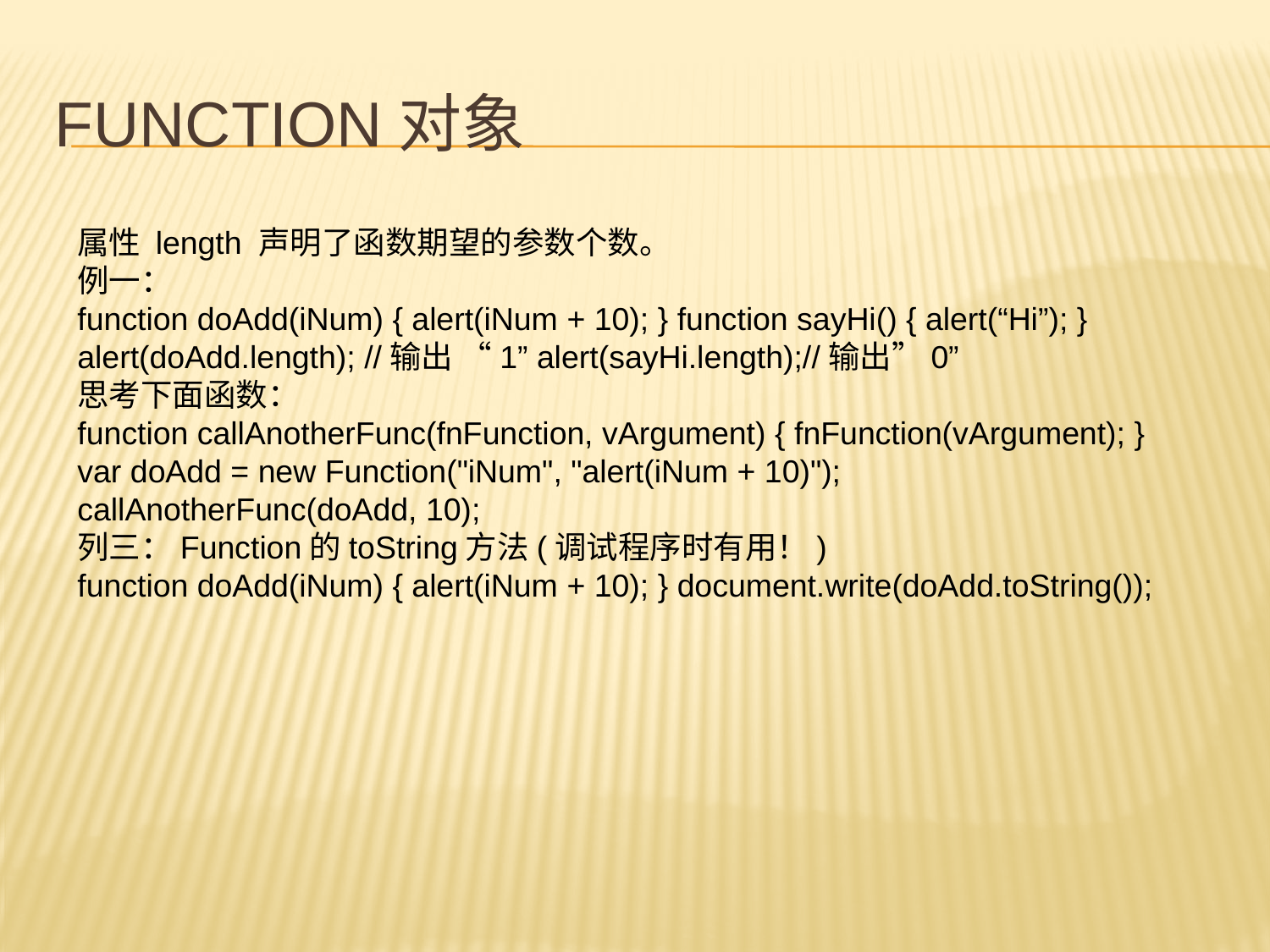

# Function对象
属性 length 声明了函数期望的参数个数。
例一：
function doAdd(iNum) { alert(iNum + 10); } function sayHi() { alert(“Hi”); } alert(doAdd.length); //输出 “1” alert(sayHi.length);//输出”0”
思考下面函数：
function callAnotherFunc(fnFunction, vArgument) { fnFunction(vArgument); } var doAdd = new Function("iNum", "alert(iNum + 10)"); callAnotherFunc(doAdd, 10);
列三：Function的toString方法(调试程序时有用！)
function doAdd(iNum) { alert(iNum + 10); } document.write(doAdd.toString());